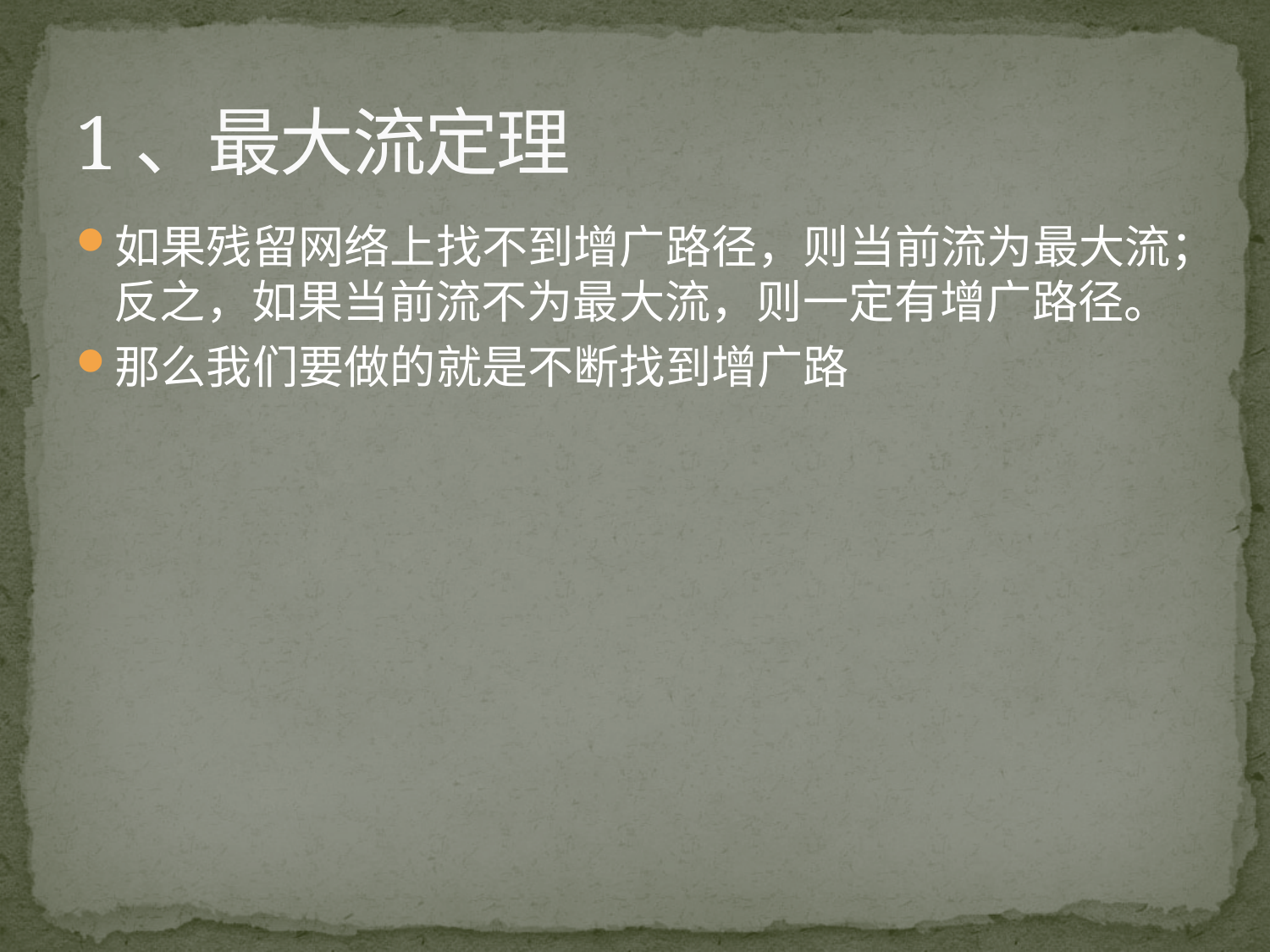

# 1、最大流定理
如果残留网络上找不到增广路径，则当前流为最大流；反之，如果当前流不为最大流，则一定有增广路径。
那么我们要做的就是不断找到增广路